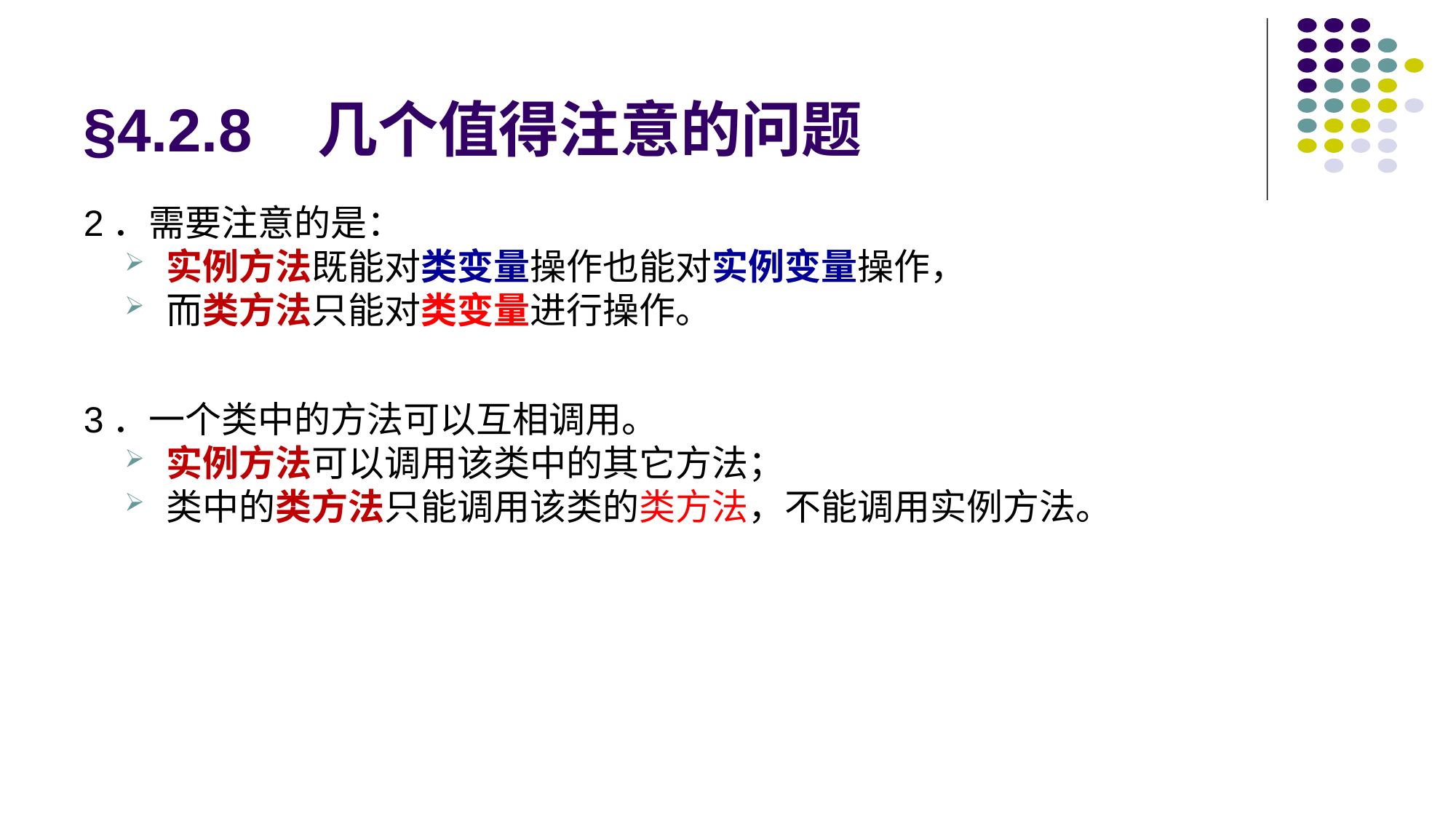

# §4.2.8   几个值得注意的问题
2．需要注意的是：
实例方法既能对类变量操作也能对实例变量操作，
而类方法只能对类变量进行操作。

3．一个类中的方法可以互相调用。
实例方法可以调用该类中的其它方法；
类中的类方法只能调用该类的类方法，不能调用实例方法。

30